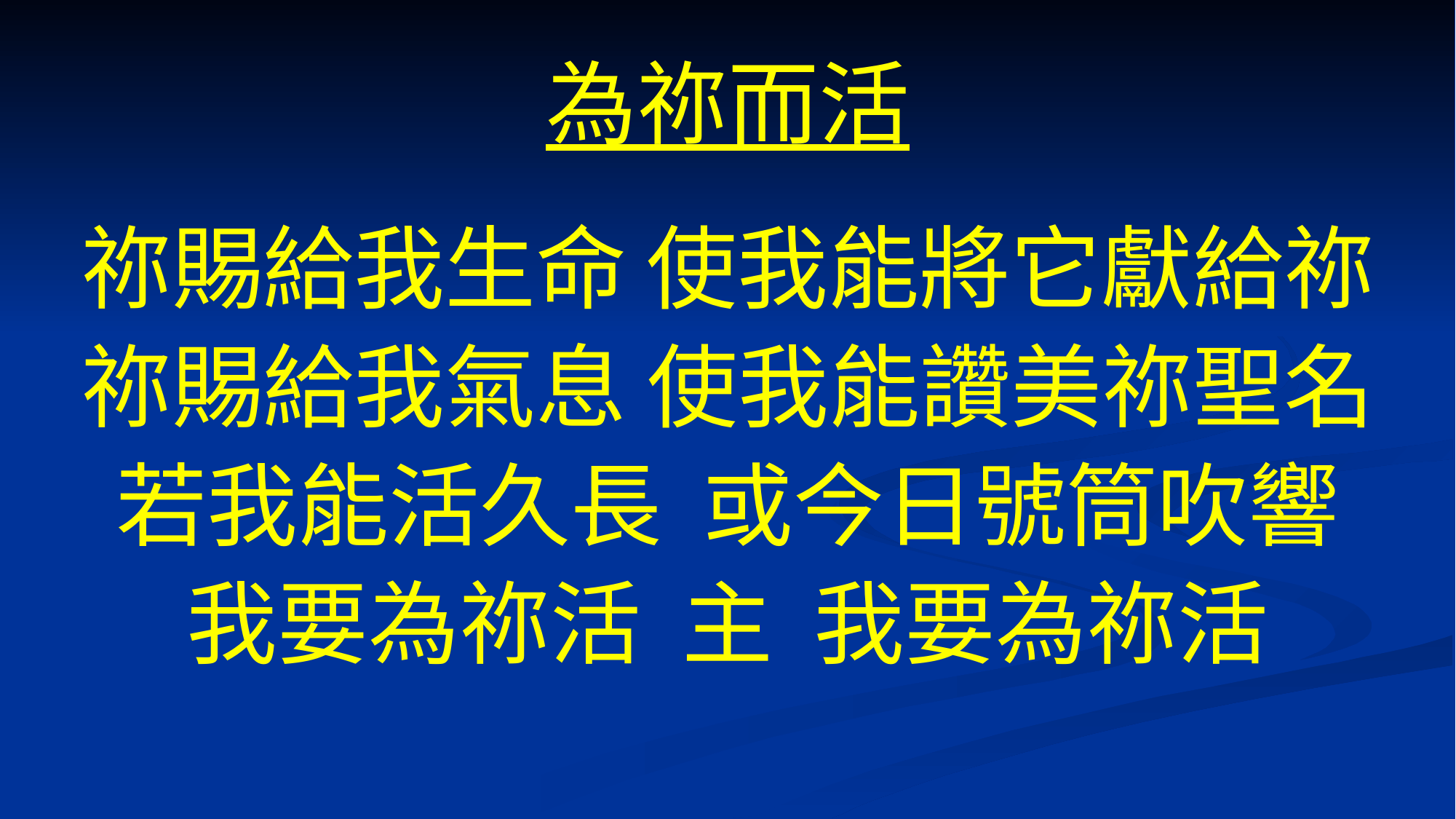

# 為祢而活
祢賜給我生命 使我能將它獻給祢
祢賜給我氣息 使我能讚美祢聖名
若我能活久長  或今日號筒吹響
我要為祢活  主  我要為祢活